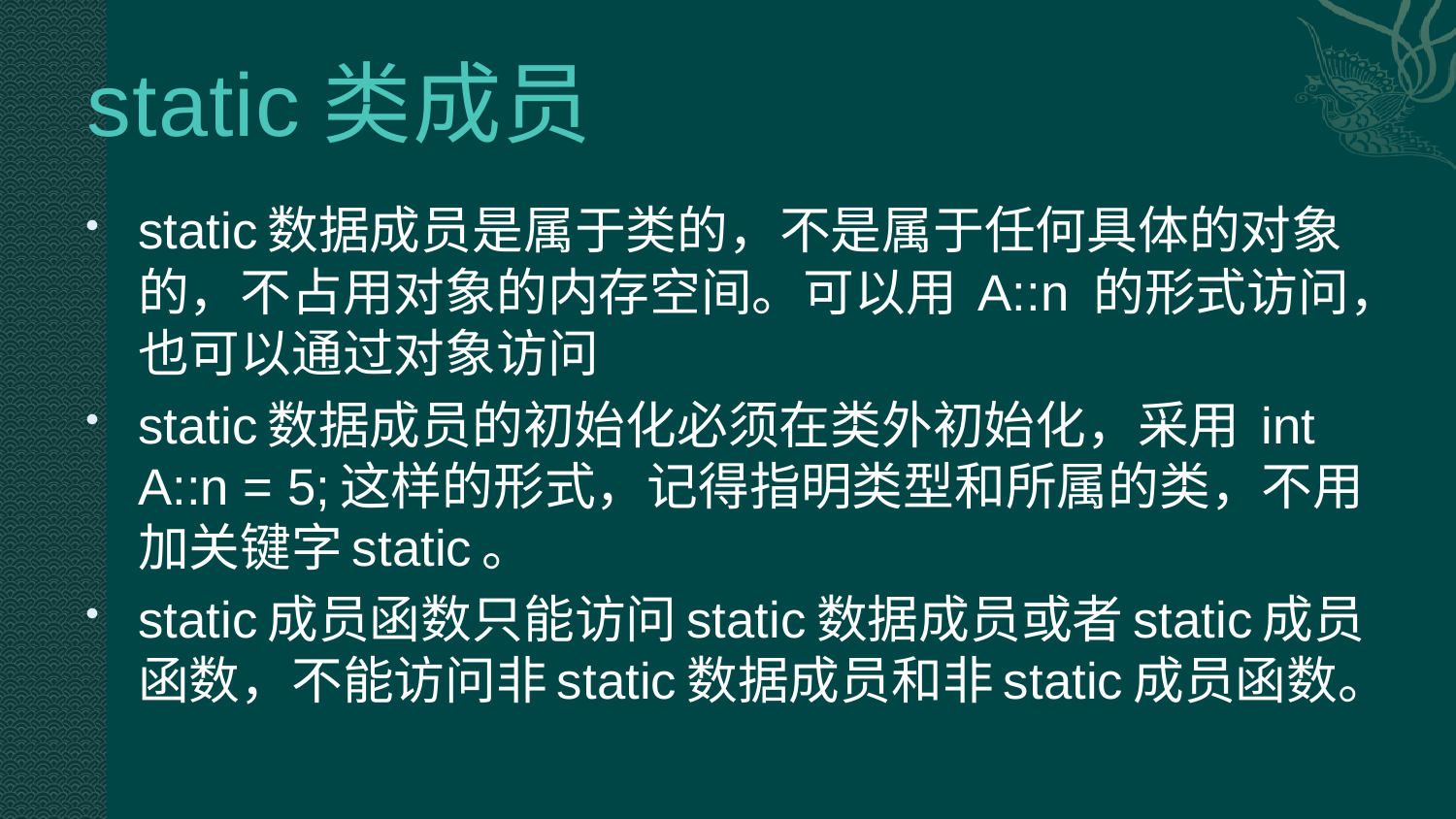

# static类成员
static数据成员是属于类的，不是属于任何具体的对象的，不占用对象的内存空间。可以用 A::n 的形式访问，也可以通过对象访问
static数据成员的初始化必须在类外初始化，采用 int A::n = 5;这样的形式，记得指明类型和所属的类，不用加关键字static。
static成员函数只能访问static数据成员或者static成员函数，不能访问非static数据成员和非static成员函数。